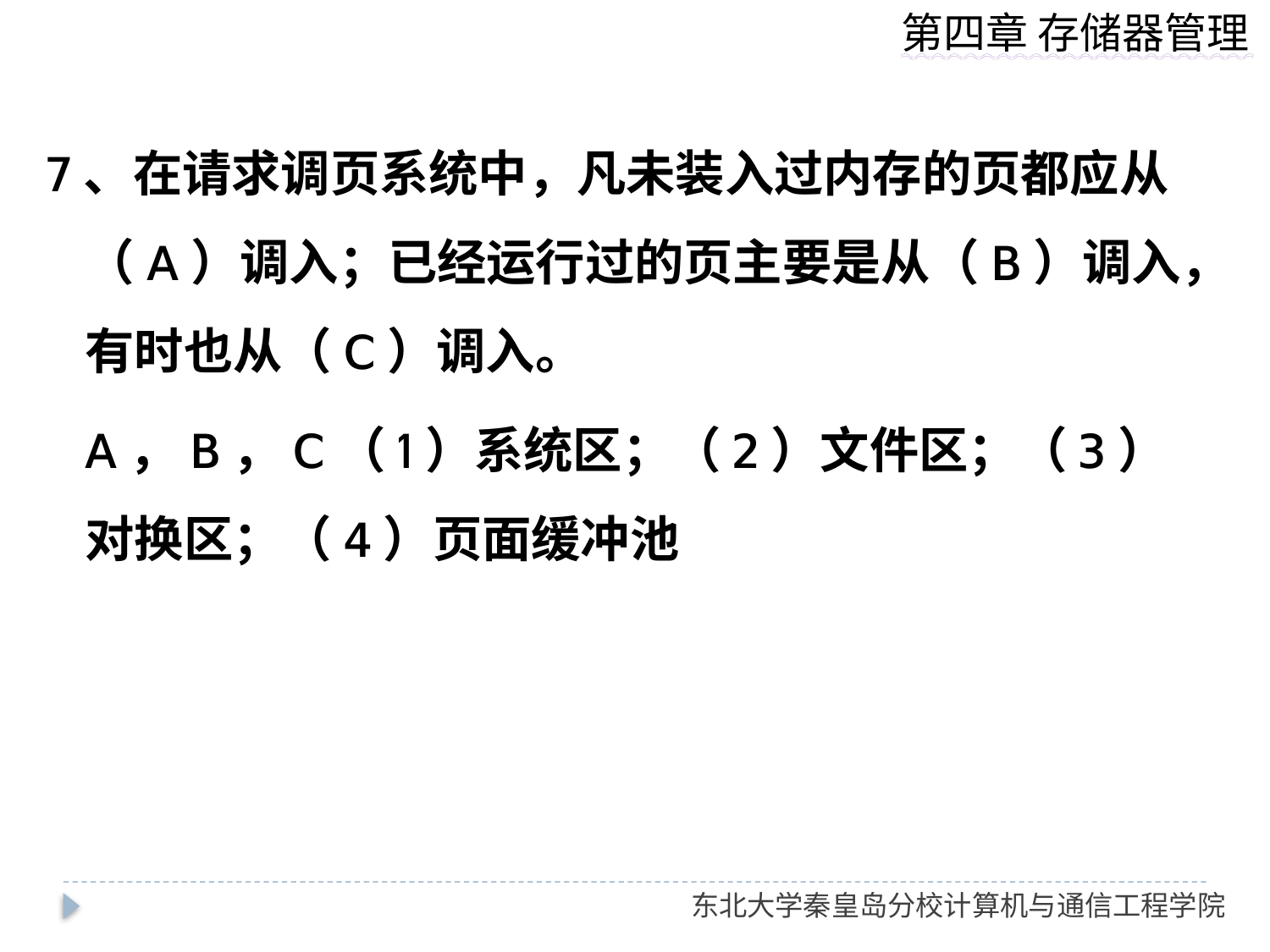

7、在请求调页系统中，凡未装入过内存的页都应从（A）调入；已经运行过的页主要是从（B）调入，有时也从（C）调入。
	A，B，C（1）系统区；（2）文件区；（3）对换区；（4）页面缓冲池